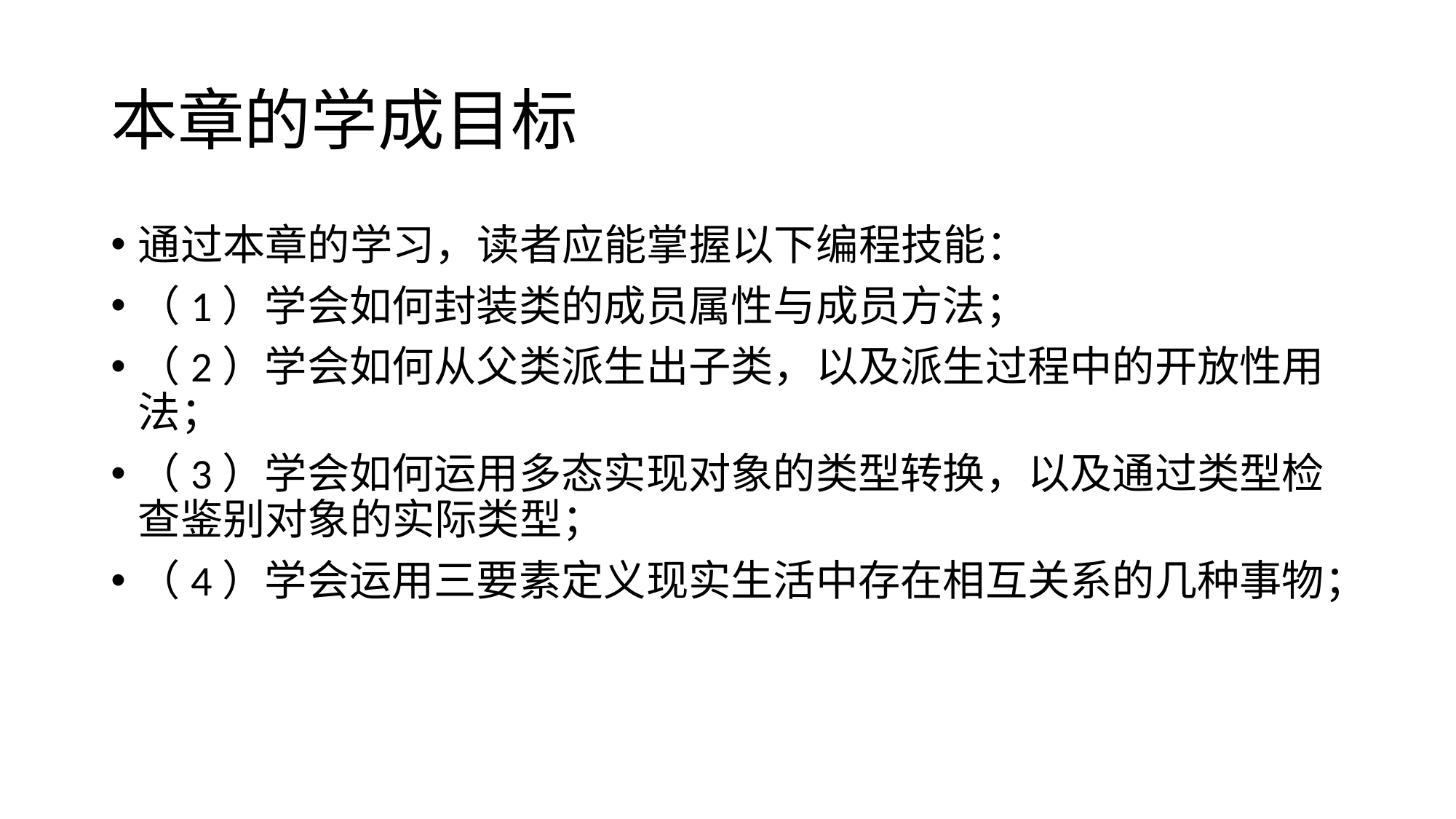

# 本章的学成目标
通过本章的学习，读者应能掌握以下编程技能：
（1）学会如何封装类的成员属性与成员方法；
（2）学会如何从父类派生出子类，以及派生过程中的开放性用法；
（3）学会如何运用多态实现对象的类型转换，以及通过类型检查鉴别对象的实际类型；
（4）学会运用三要素定义现实生活中存在相互关系的几种事物；